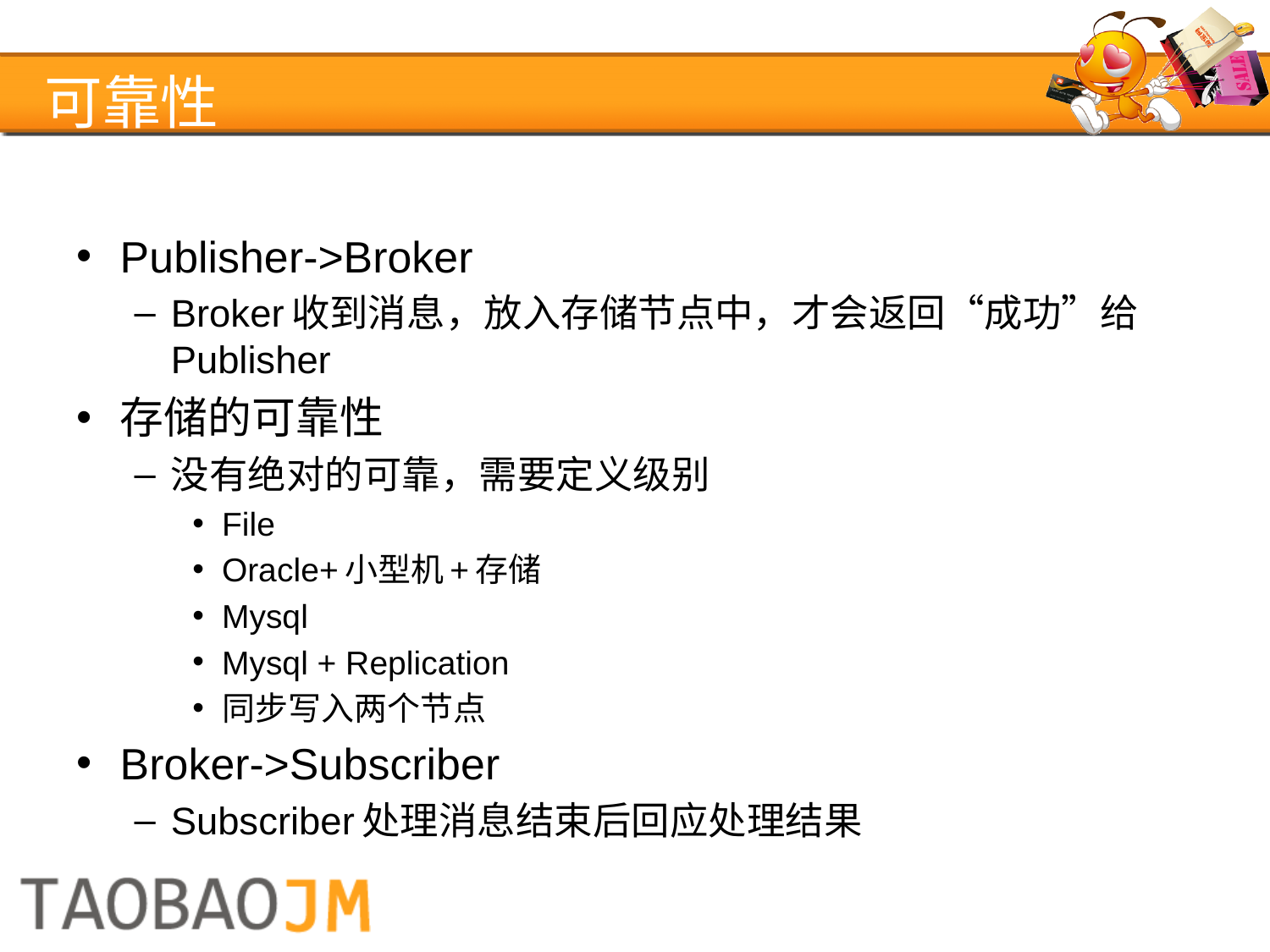

# 可靠性
Publisher->Broker
Broker收到消息，放入存储节点中，才会返回“成功”给Publisher
存储的可靠性
没有绝对的可靠，需要定义级别
File
Oracle+小型机+存储
Mysql
Mysql + Replication
同步写入两个节点
Broker->Subscriber
Subscriber处理消息结束后回应处理结果